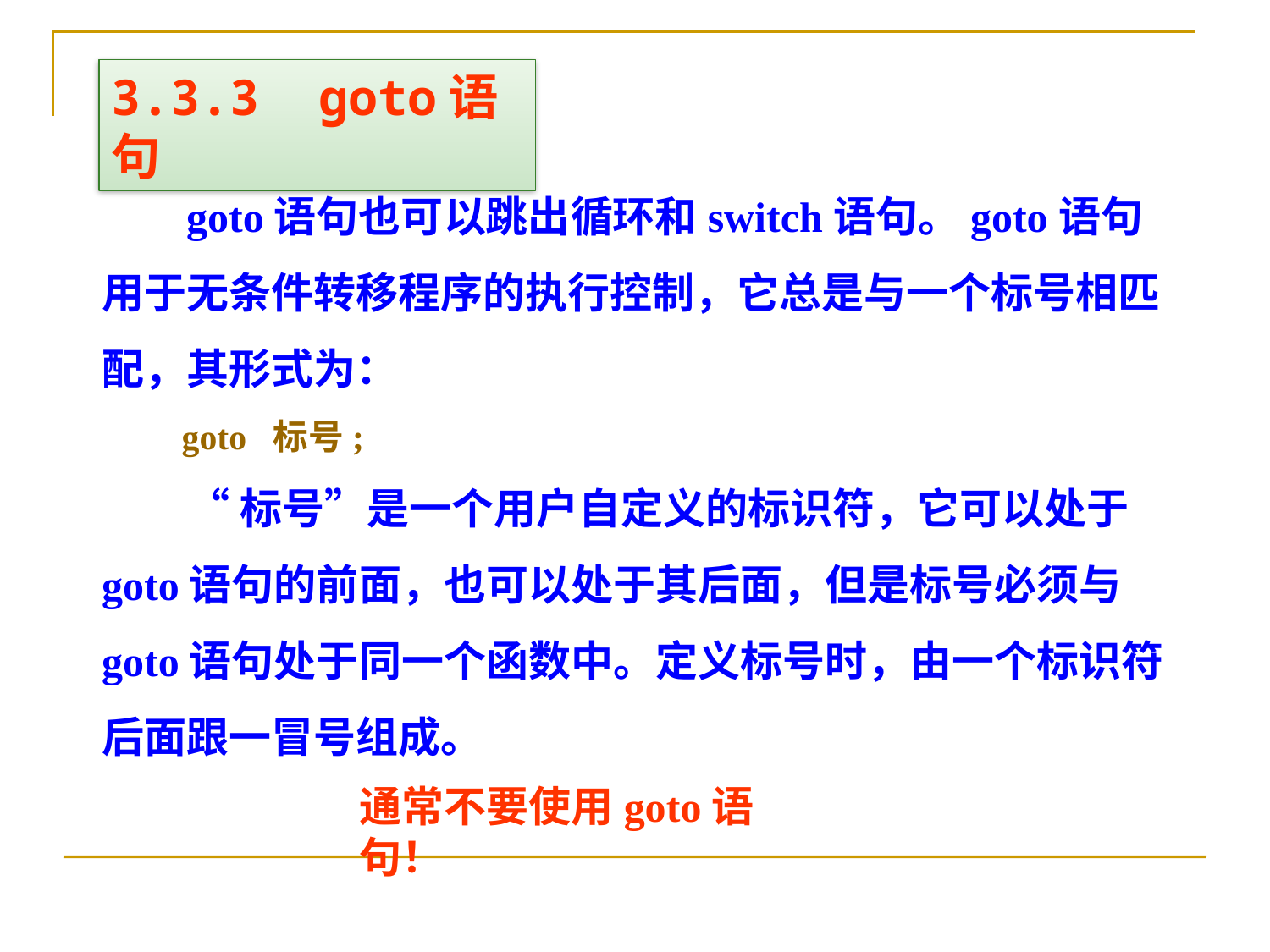

3.3.3  goto语句
        goto语句也可以跳出循环和switch语句。goto语句用于无条件转移程序的执行控制，它总是与一个标号相匹配，其形式为：
         goto  标号;
         “标号”是一个用户自定义的标识符，它可以处于goto语句的前面，也可以处于其后面，但是标号必须与goto语句处于同一个函数中。定义标号时，由一个标识符后面跟一冒号组成。
通常不要使用goto语句！